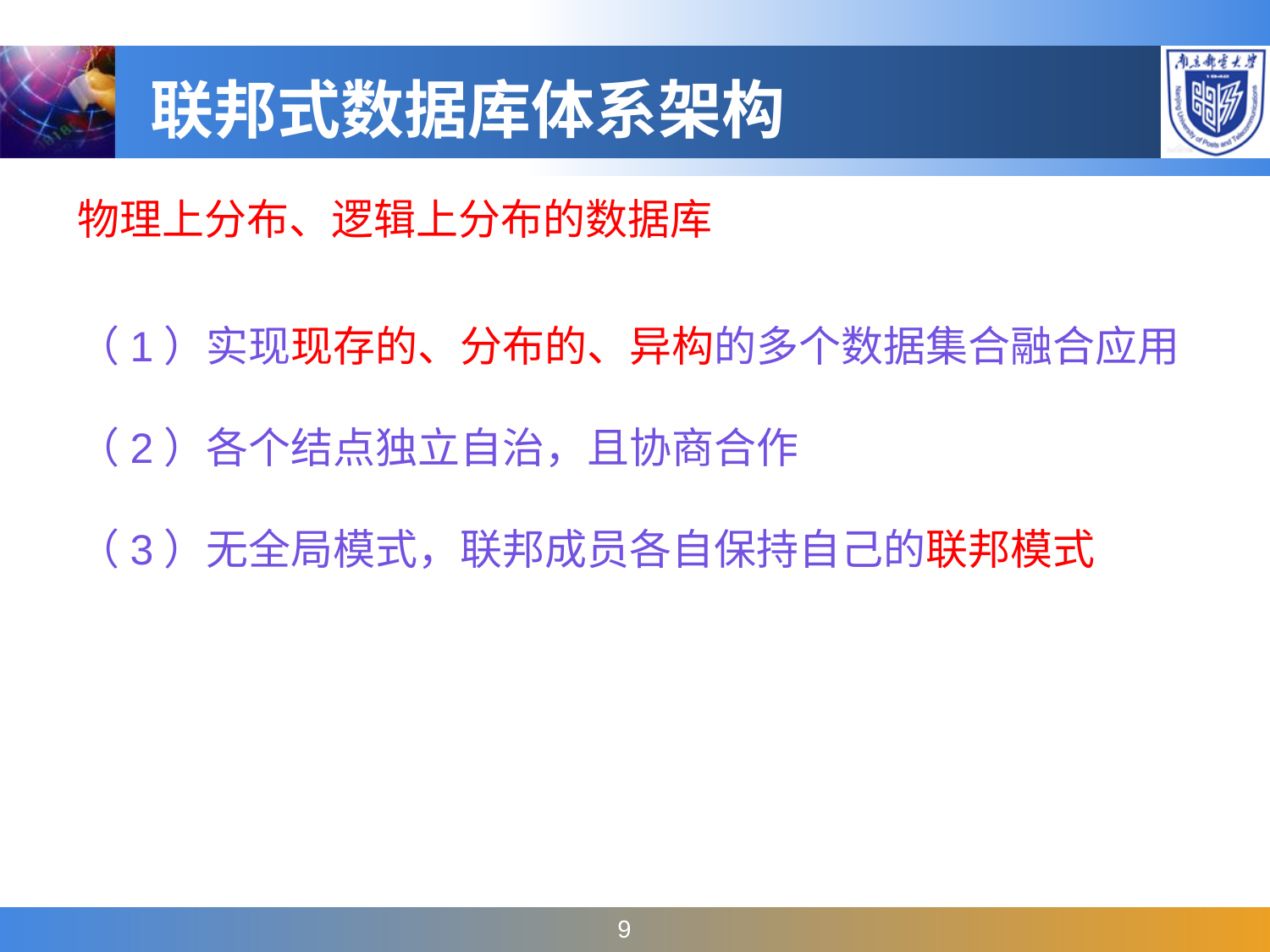

联邦式数据库体系架构
物理上分布、逻辑上分布的数据库

（1）实现现存的、分布的、异构的多个数据集合融合应用

（2）各个结点独立自治，且协商合作

（3）无全局模式，联邦成员各自保持自己的联邦模式

9